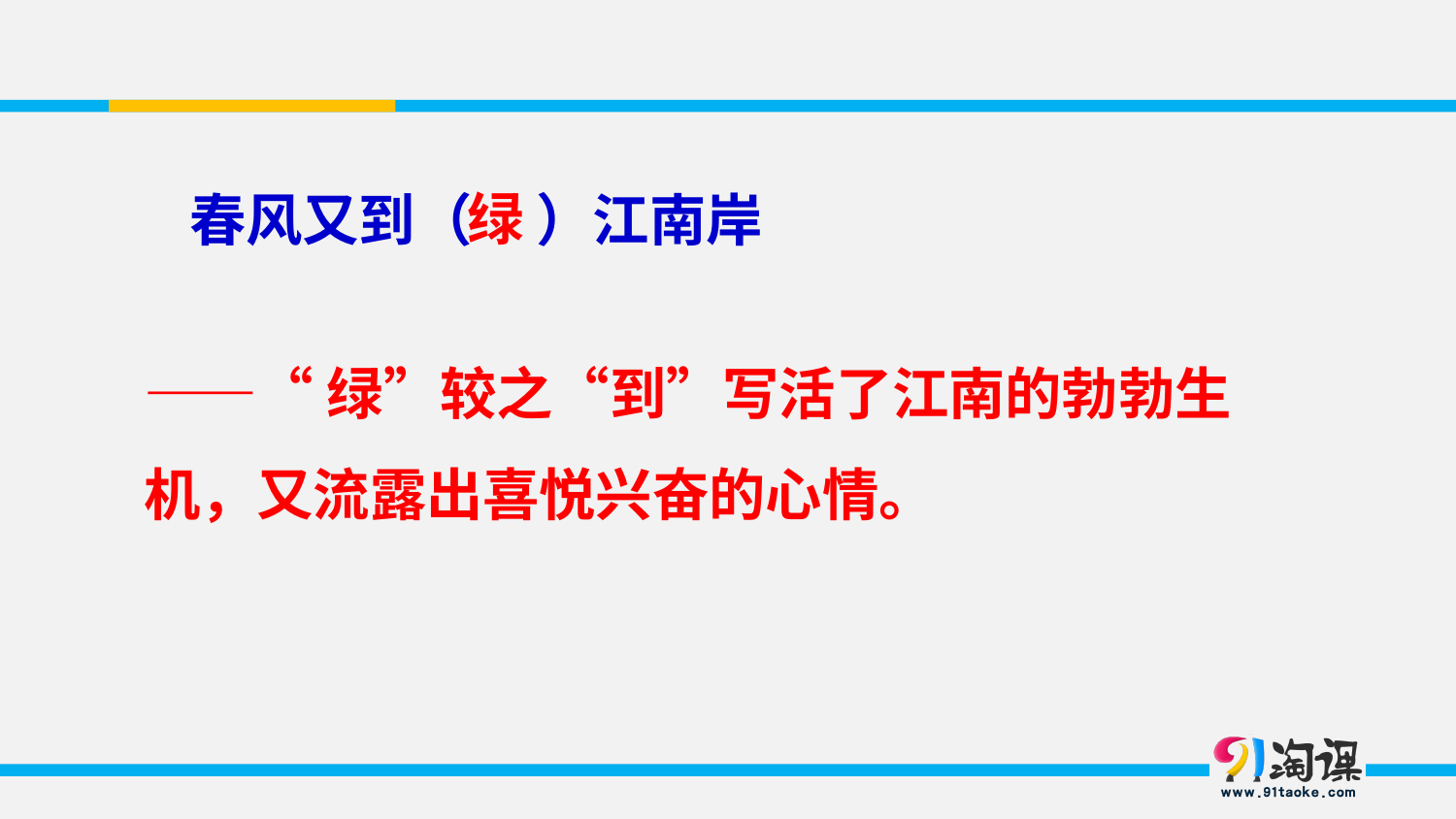

绿
春风又到（     ）江南岸
——“绿”较之“到”写活了江南的勃勃生机，又流露出喜悦兴奋的心情。